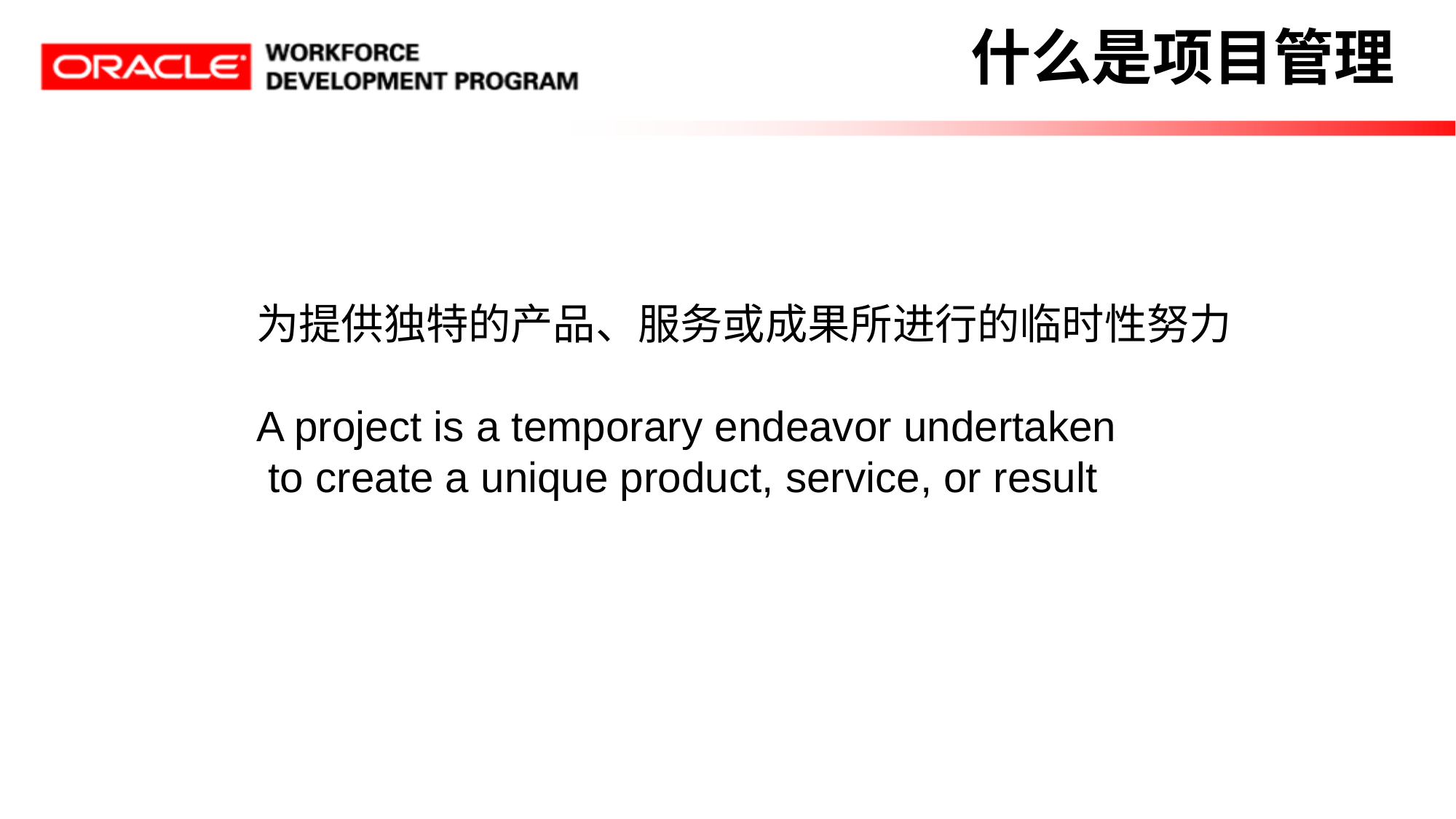

什么是项目管理
为提供独特的产品、服务或成果所进行的临时性努力

A project is a temporary endeavor undertaken
 to create a unique product, service, or result